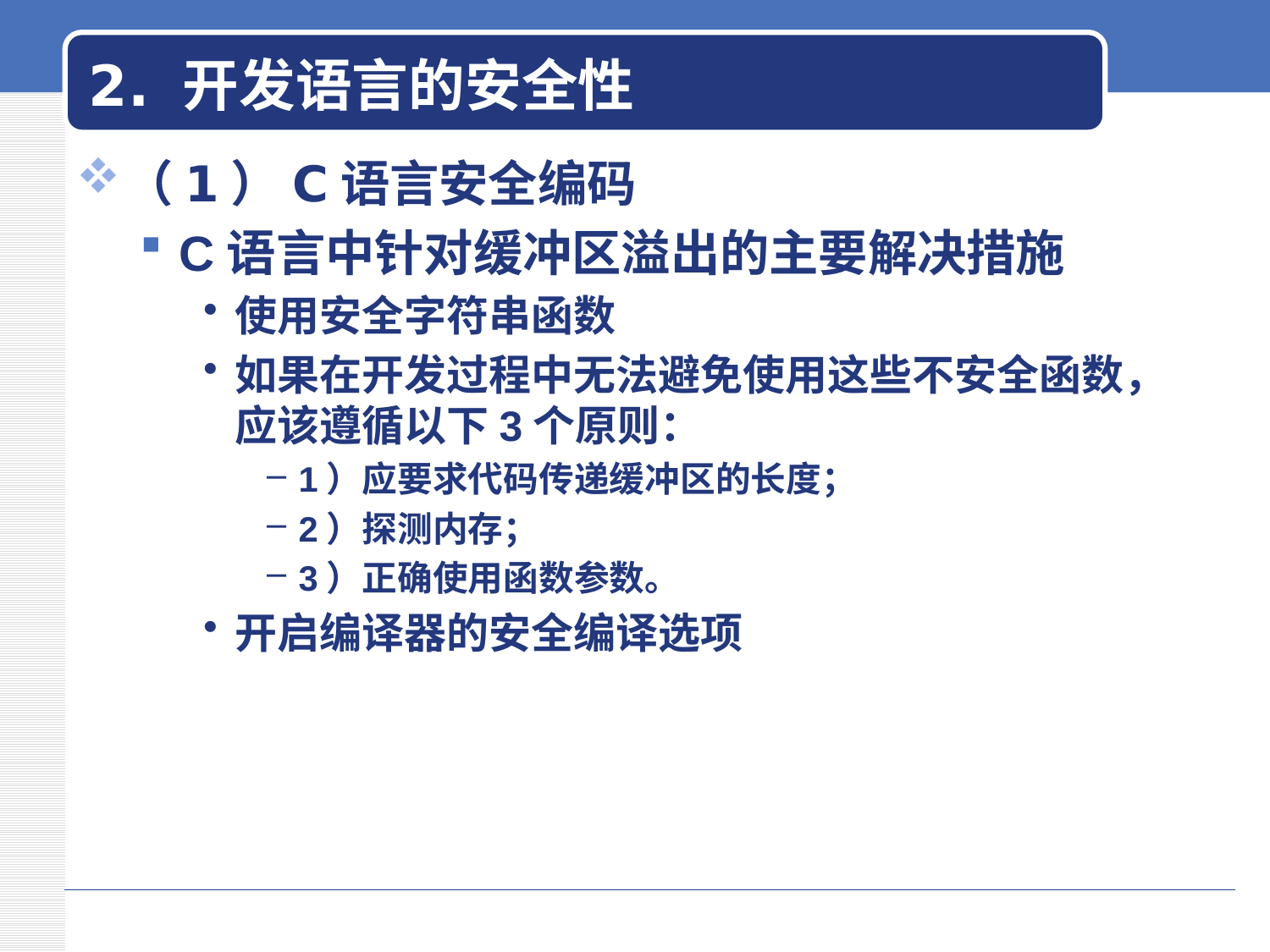

# 2. 开发语言的安全性
（1）C语言安全编码
C语言中针对缓冲区溢出的主要解决措施
使用安全字符串函数
如果在开发过程中无法避免使用这些不安全函数，应该遵循以下3个原则：
1）应要求代码传递缓冲区的长度；
2）探测内存；
3）正确使用函数参数。
开启编译器的安全编译选项